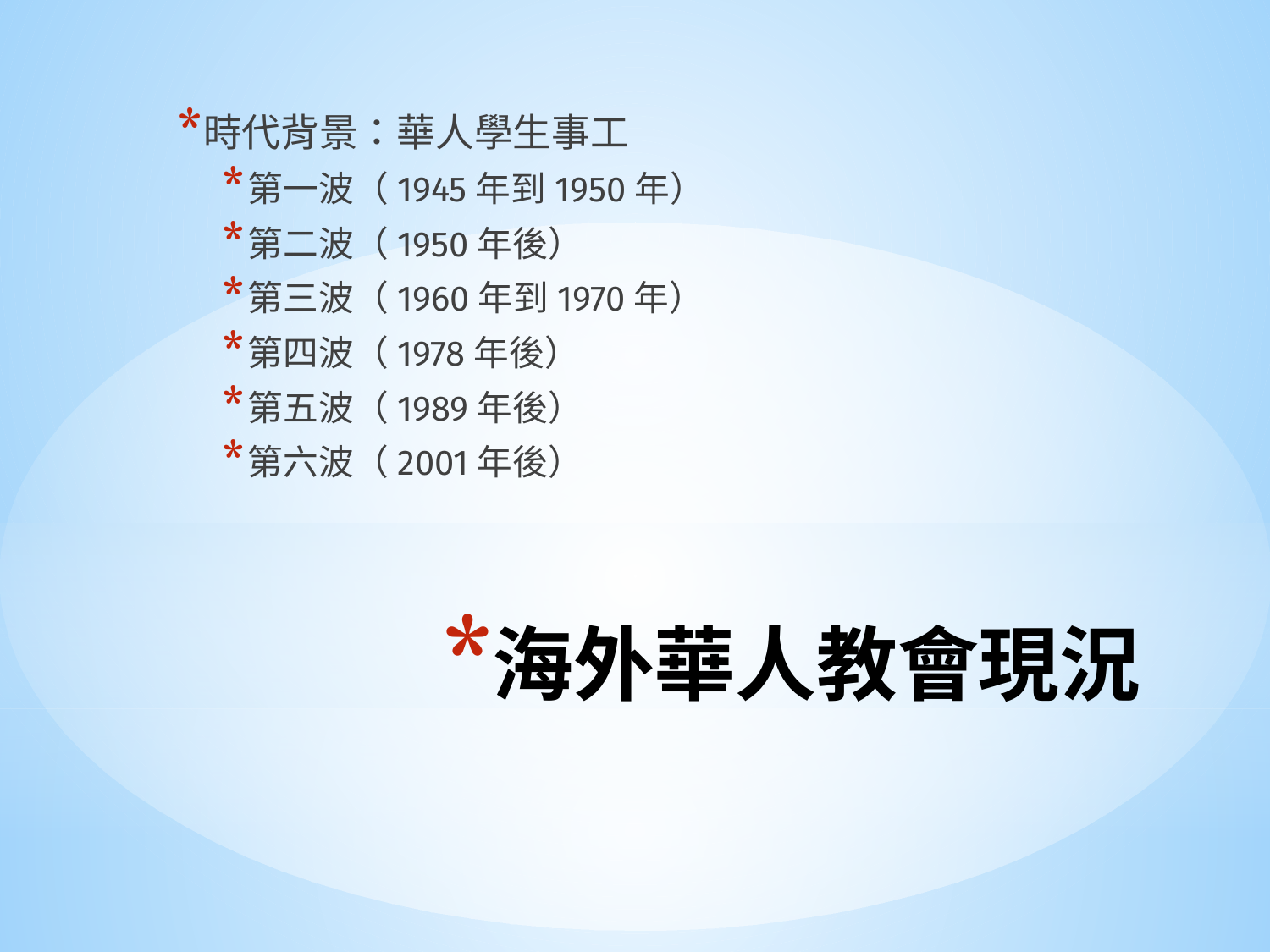

時代背景：華人學生事工
第一波（1945年到1950年）
第二波（1950年後）
第三波（1960年到1970年）
第四波（1978年後）
第五波（1989年後）
第六波（2001年後）
# 海外華人教會現況